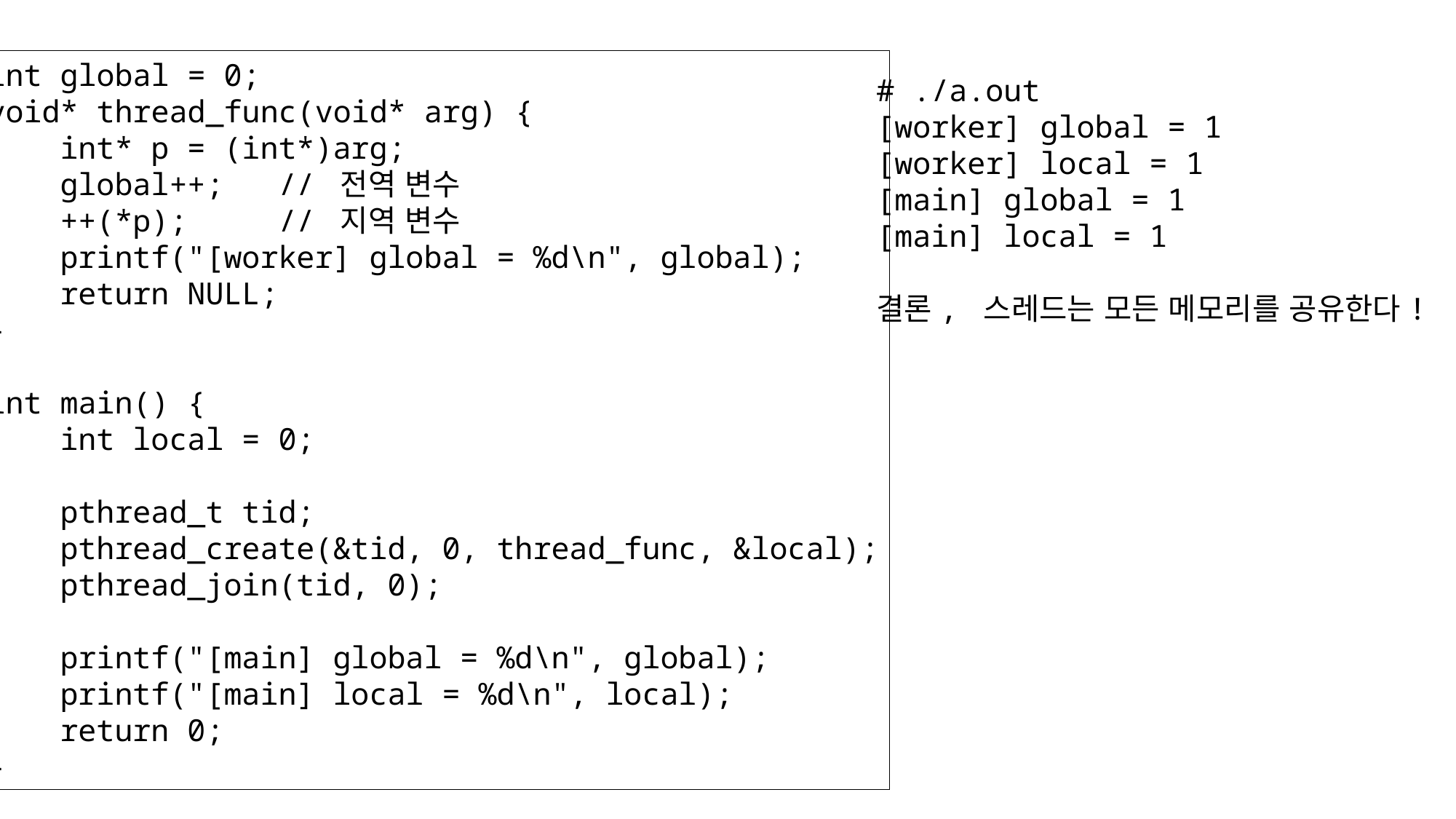

int global = 0;
void* thread_func(void* arg) {
    int* p = (int*)arg;
    global++;   // 전역 변수
    ++(*p);     // 지역 변수
    printf("[worker] global = %d\n", global);
    return NULL;
}

int main() {
    int local = 0;

    pthread_t tid;
    pthread_create(&tid, 0, thread_func, &local);
    pthread_join(tid, 0);

    printf("[main] global = %d\n", global);
    printf("[main] local = %d\n", local);
    return 0;
}
# ./a.out
[worker] global = 1
[worker] local = 1
[main] global = 1
[main] local = 1

결론, 스레드는 모든 메모리를 공유한다!